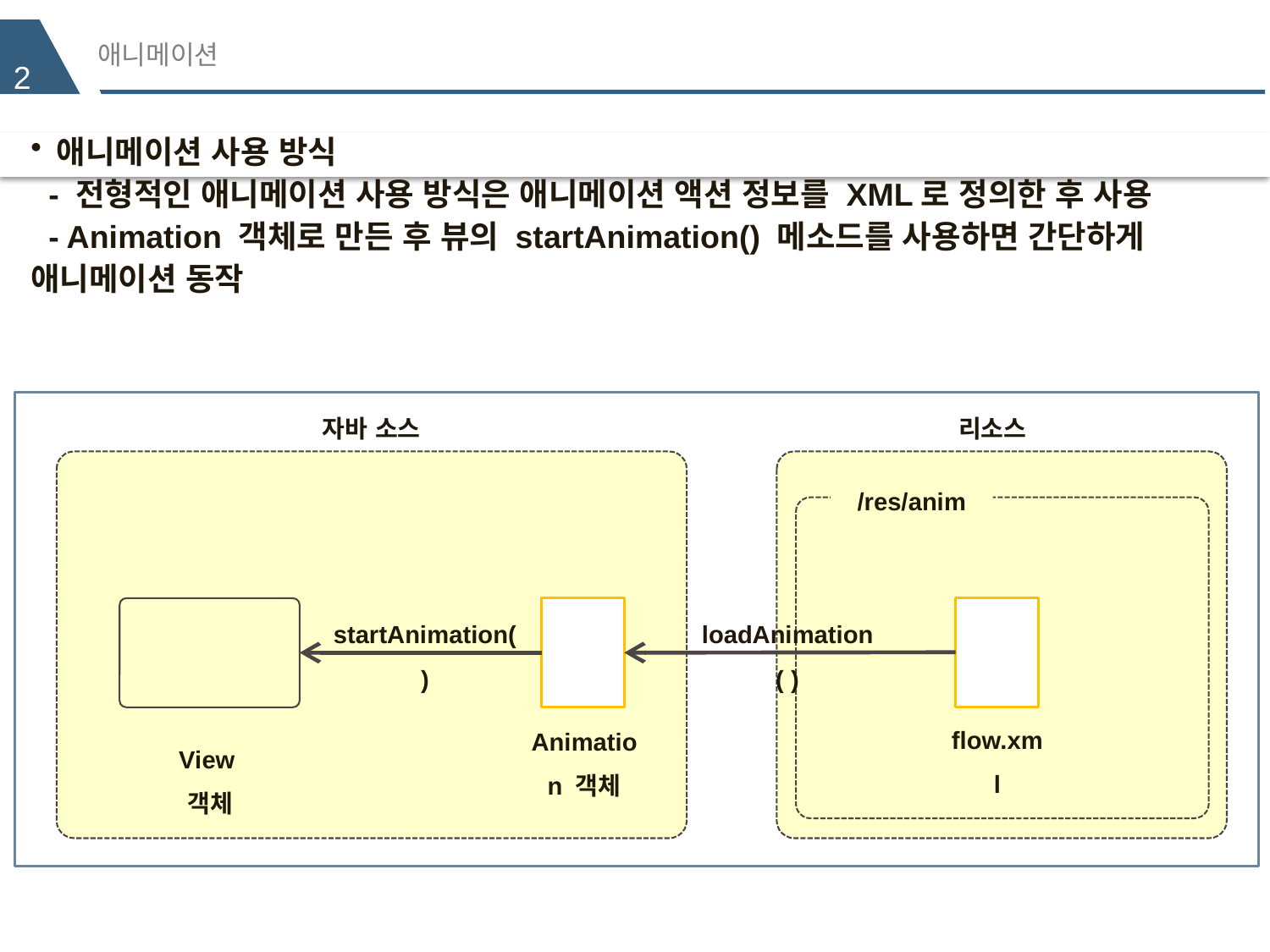

# 애니메이션
2
 애니메이션 사용 방식
  - 전형적인 애니메이션 사용 방식은 애니메이션 액션 정보를 XML로 정의한 후 사용
  - Animation 객체로 만든 후 뷰의 startAnimation() 메소드를 사용하면 간단하게 애니메이션 동작

자바 소스
리소스

/res/anim

startAnimation( )

loadAnimation( )
flow.xml
Animation 객체
View
객체